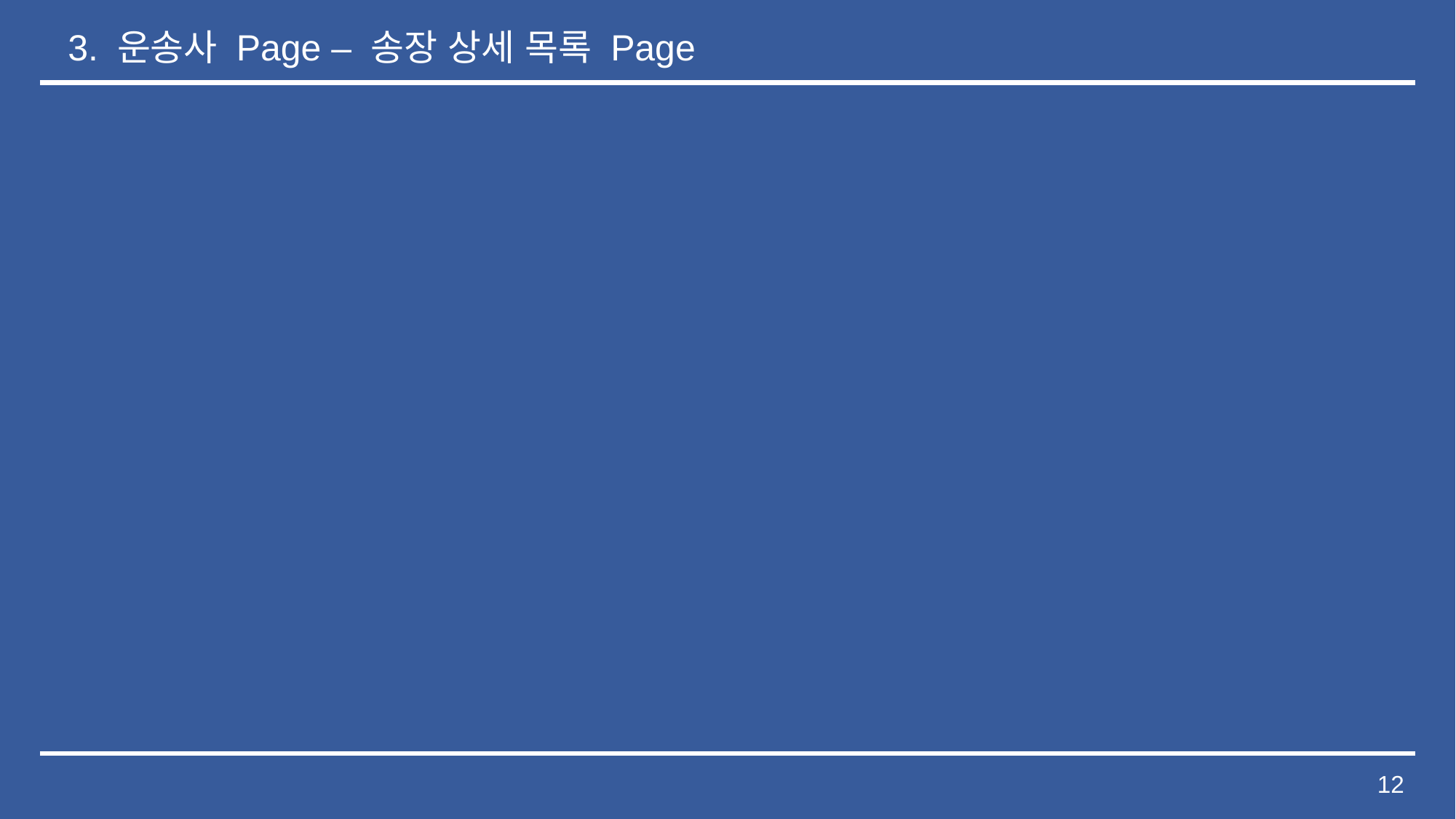

3. 운송사 Page – 송장 상세 목록 Page
12